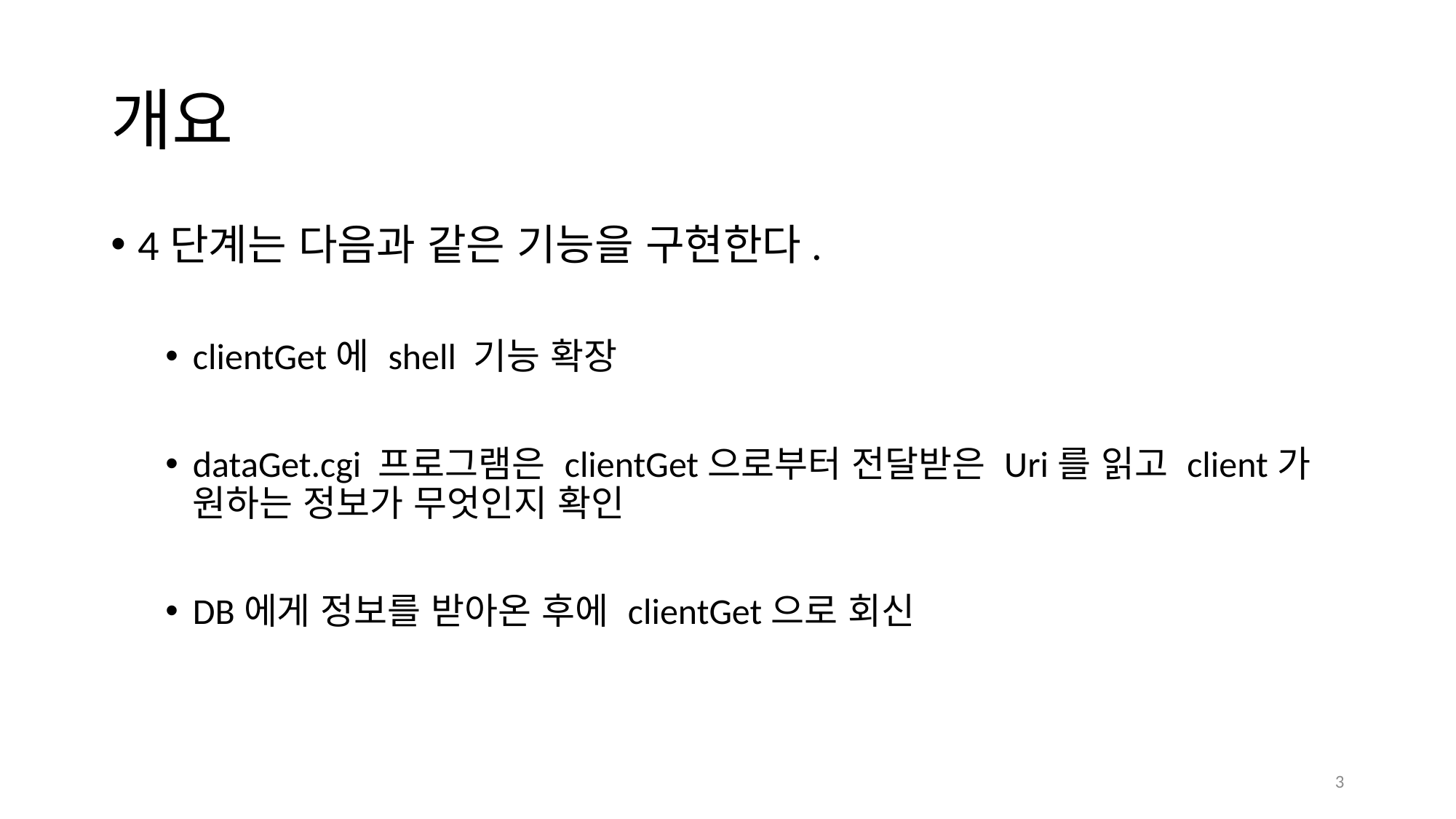

# 개요
4단계는 다음과 같은 기능을 구현한다.

clientGet에 shell 기능 확장

dataGet.cgi 프로그램은 clientGet으로부터 전달받은 Uri를 읽고 client가 원하는 정보가 무엇인지 확인

DB에게 정보를 받아온 후에 clientGet으로 회신
3